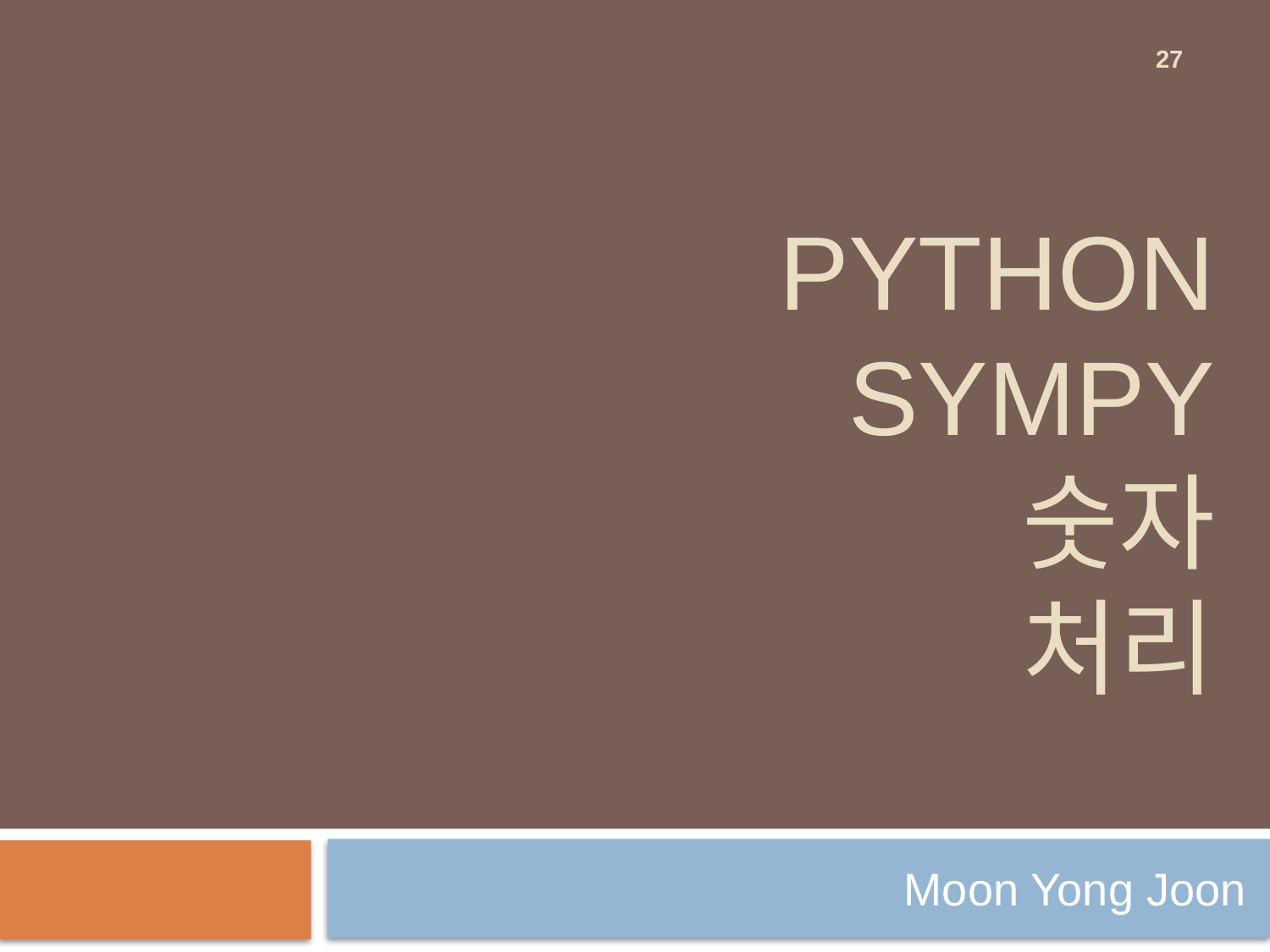

27
# Python sympy 숫자 처리
Moon Yong Joon